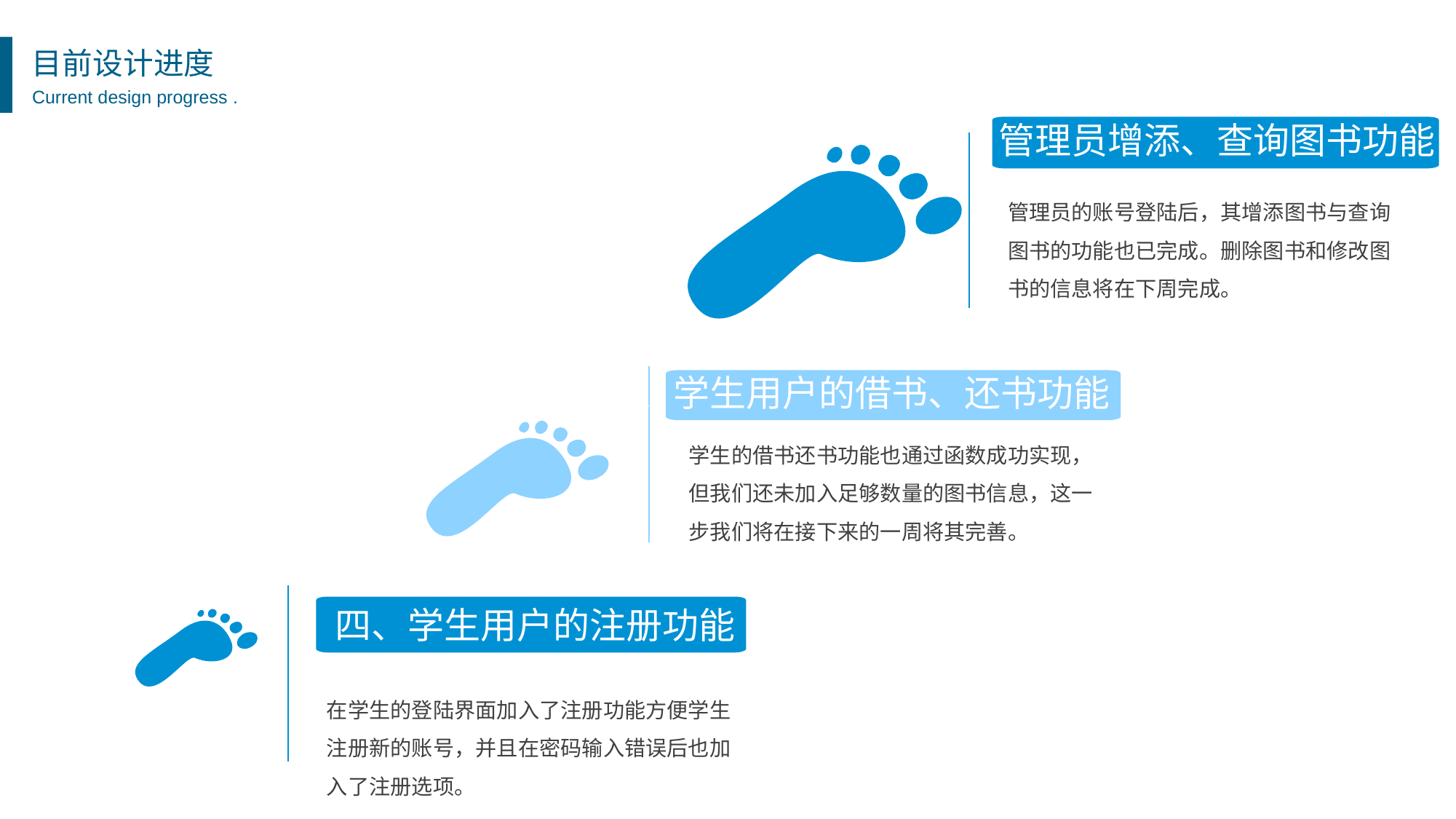

目前设计进度
Current design progress .

管理员增添、查询图书功能

管理员的账号登陆后，其增添图书与查询图书的功能也已完成。删除图书和修改图书的信息将在下周完成。
五、学生用户的借书、还书功能

学生的借书还书功能也通过函数成功实现，但我们还未加入足够数量的图书信息，这一步我们将在接下来的一周将其完善。

四、学生用户的注册功能

在学生的登陆界面加入了注册功能方便学生注册新的账号，并且在密码输入错误后也加入了注册选项。